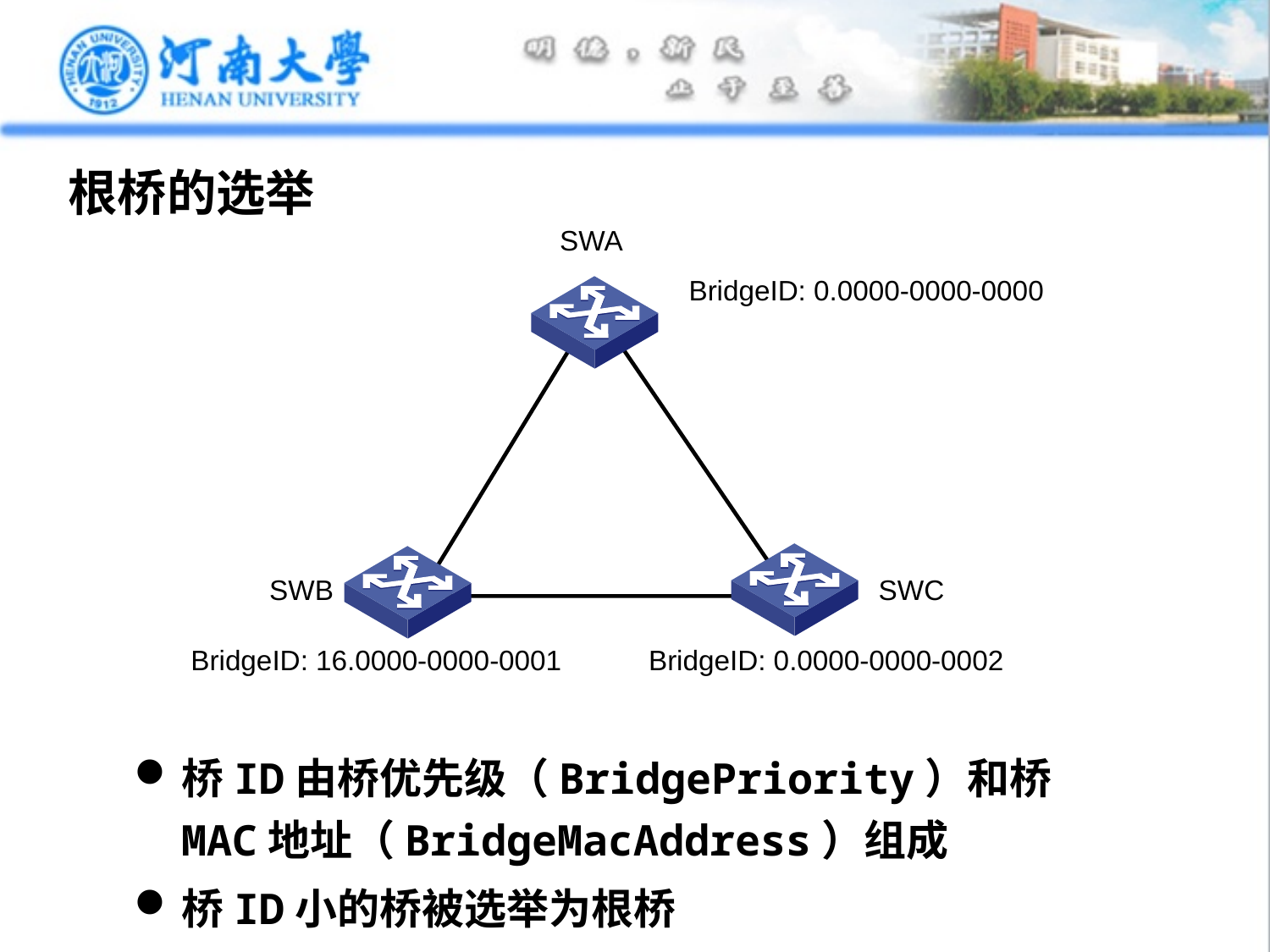

# 根桥的选举
SWA
BridgeID: 0.0000-0000-0000

SWB
SWC

BridgeID: 16.0000-0000-0001
BridgeID: 0.0000-0000-0002
桥ID由桥优先级（BridgePriority）和桥MAC地址（BridgeMacAddress）组成
桥ID小的桥被选举为根桥